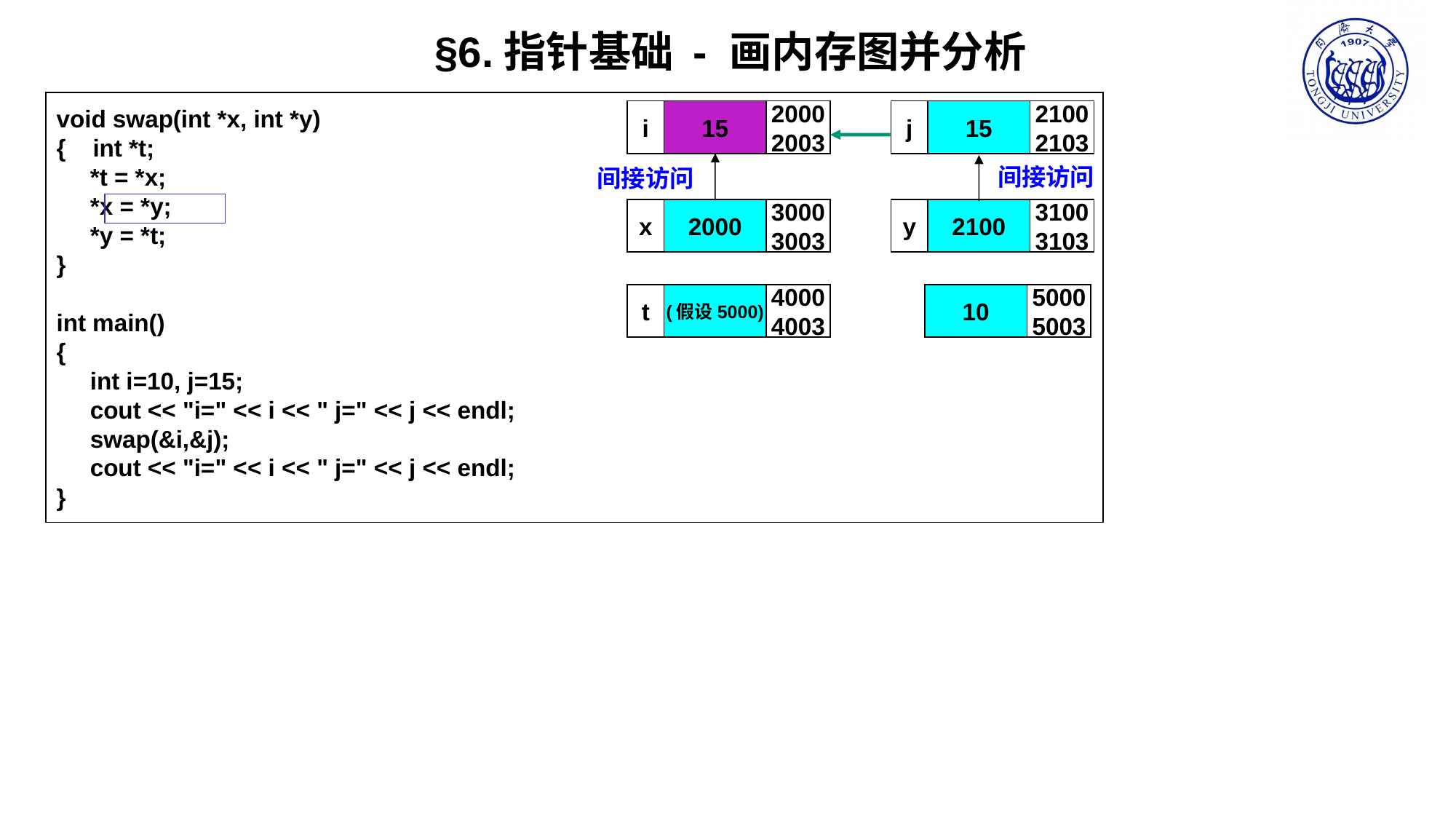

§6.指针基础 - 画内存图并分析
void swap(int *x, int *y)
{    int *t;
     *t = *x;
     *x = *y;
     *y = *t;
}

int main()
{
     int i=10, j=15;
     cout << "i=" << i << " j=" << j << endl;
     swap(&i,&j);
     cout << "i=" << i << " j=" << j << endl;
}
i
15
2000
2003
j
15
2100
2103
x
2000
3000
3003
y
2100
3100
3103
t
(假设5000)
4000
4003
10
5000
5003

间接访问
间接访问